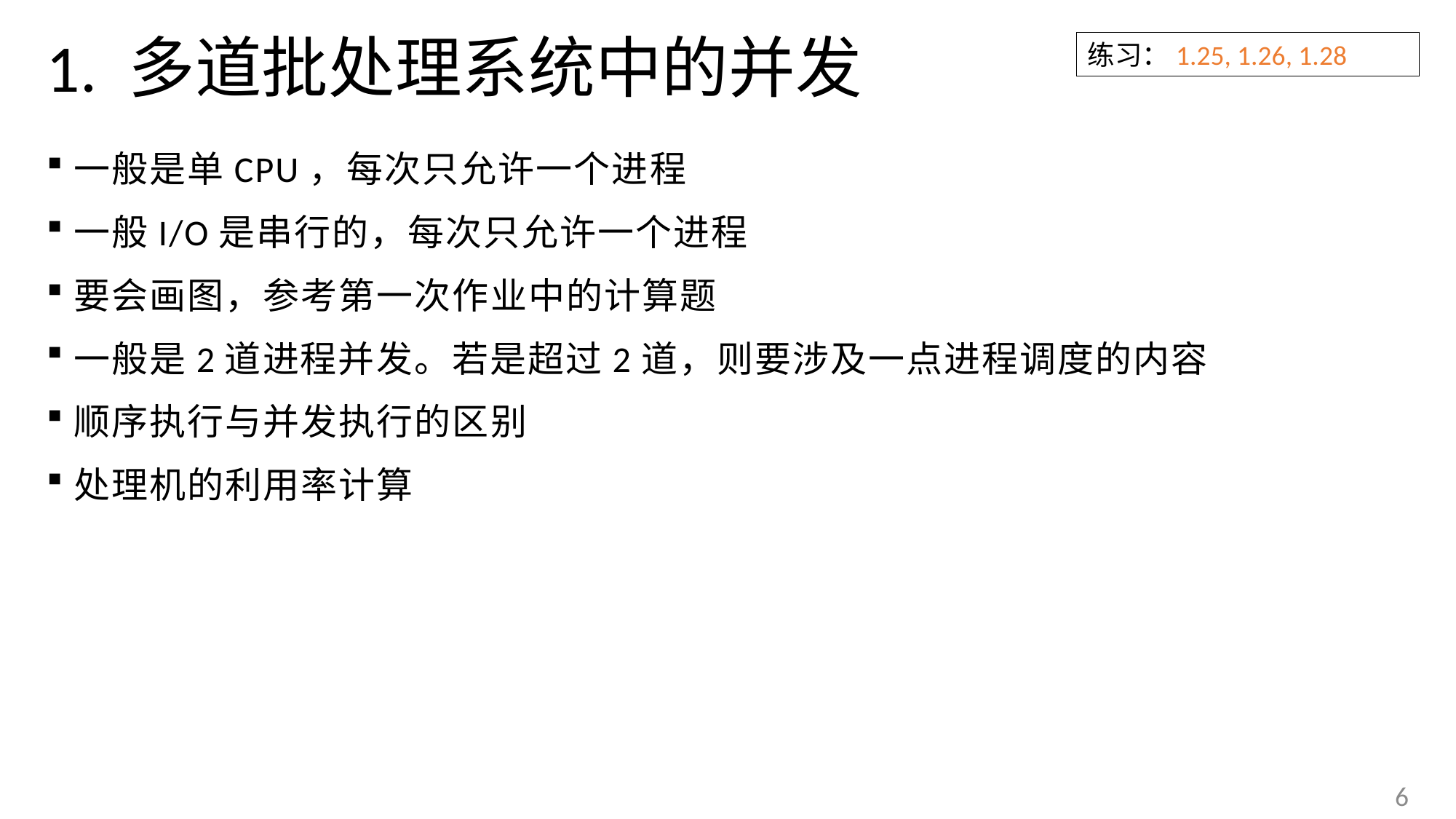

# 1. 多道批处理系统中的并发
练习：1.25, 1.26, 1.28
一般是单CPU，每次只允许一个进程
一般I/O是串行的，每次只允许一个进程
要会画图，参考第一次作业中的计算题
一般是2道进程并发。若是超过2道，则要涉及一点进程调度的内容
顺序执行与并发执行的区别
处理机的利用率计算

6